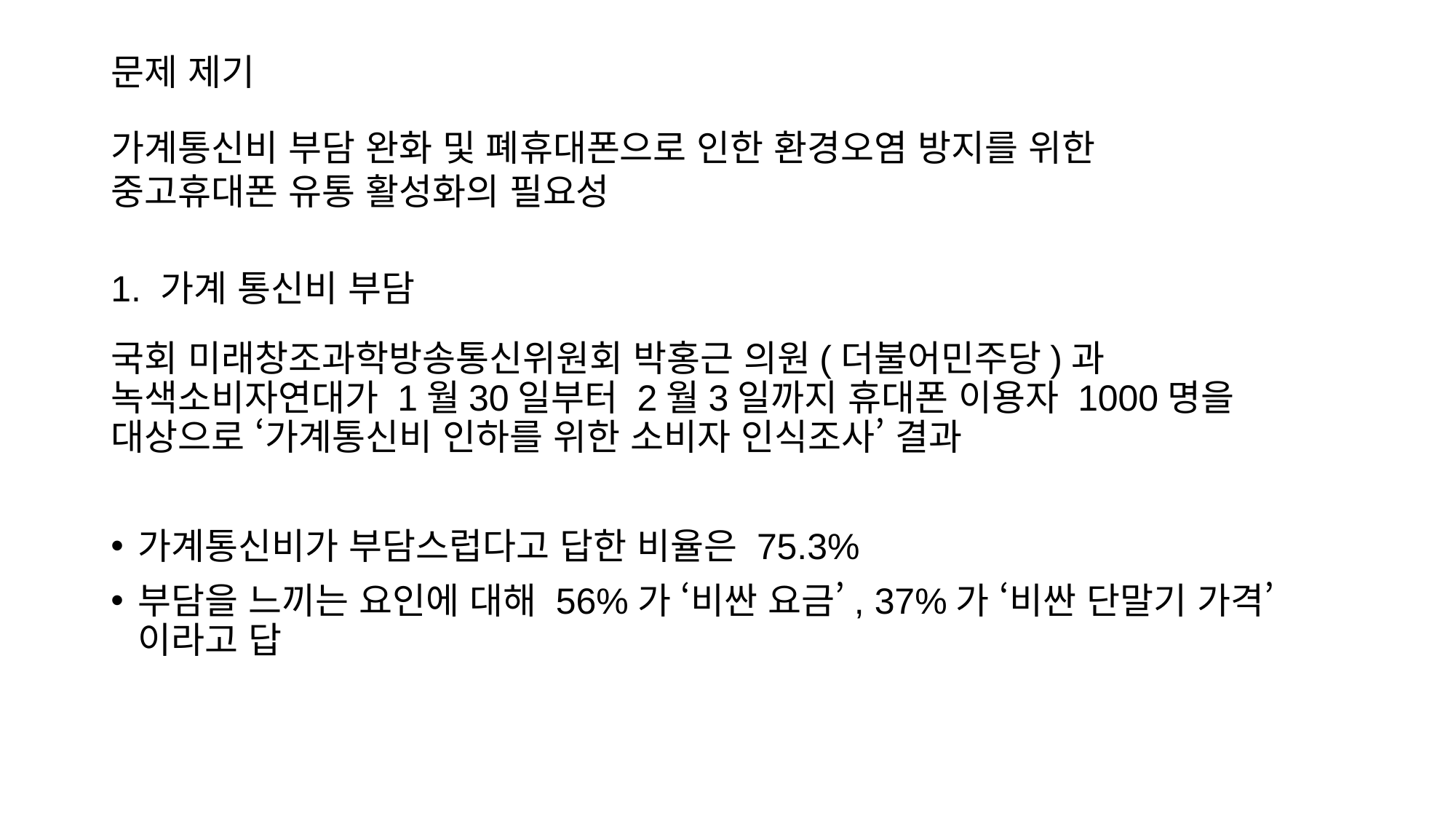

# 문제 제기
가계통신비 부담 완화 및 폐휴대폰으로 인한 환경오염 방지를 위한
중고휴대폰 유통 활성화의 필요성
1. 가계 통신비 부담

국회 미래창조과학방송통신위원회 박홍근 의원(더불어민주당)과 녹색소비자연대가 1월30일부터 2월3일까지 휴대폰 이용자 1000명을 대상으로 ‘가계통신비 인하를 위한 소비자 인식조사’ 결과

가계통신비가 부담스럽다고 답한 비율은 75.3%
부담을 느끼는 요인에 대해 56%가 ‘비싼 요금’, 37%가 ‘비싼 단말기 가격’이라고 답